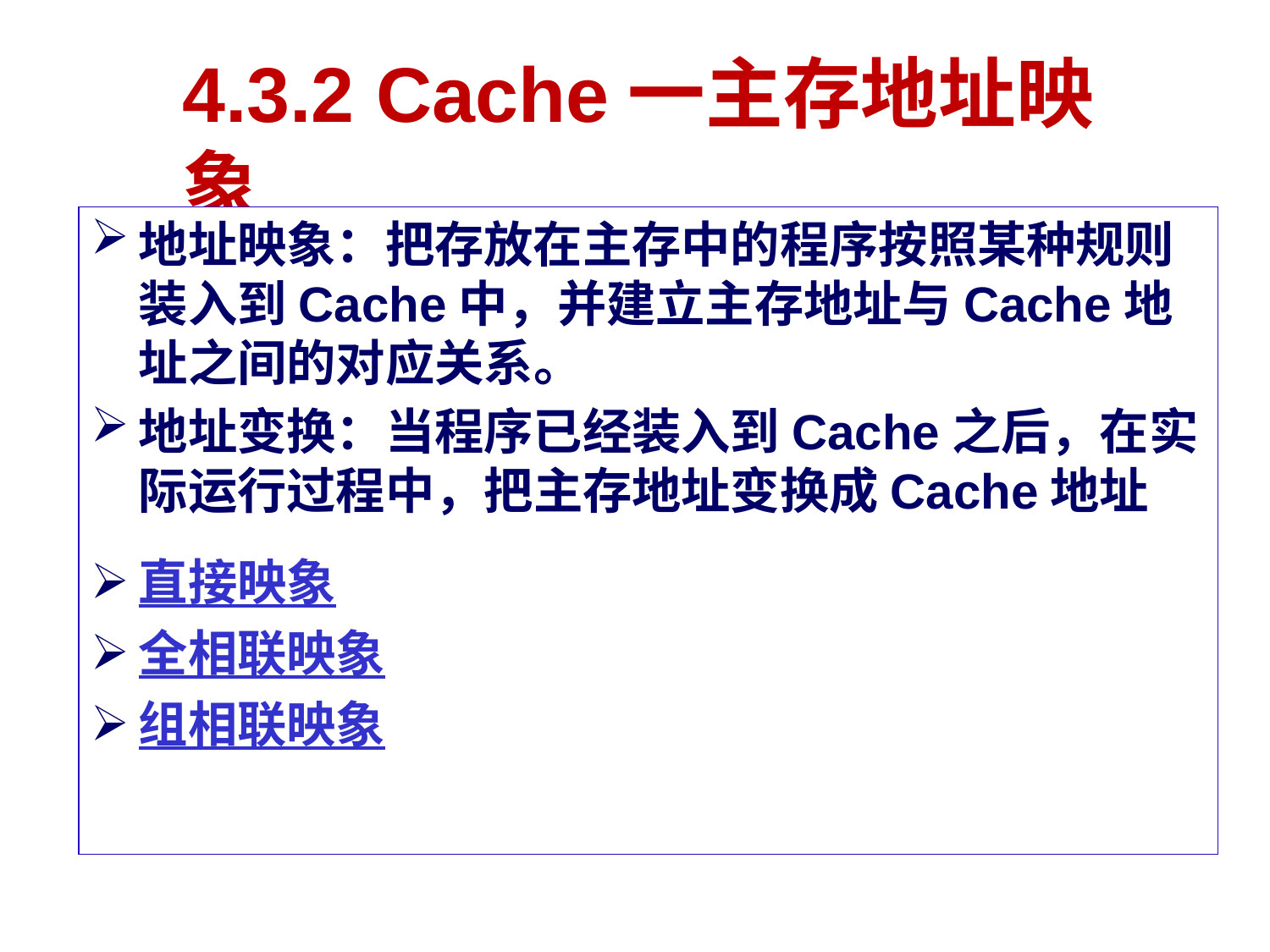

# 4.3.2 Cache一主存地址映象
地址映象：把存放在主存中的程序按照某种规则装入到Cache中，并建立主存地址与Cache地址之间的对应关系。
地址变换：当程序已经装入到Cache之后，在实际运行过程中，把主存地址变换成Cache地址
直接映象
全相联映象
组相联映象